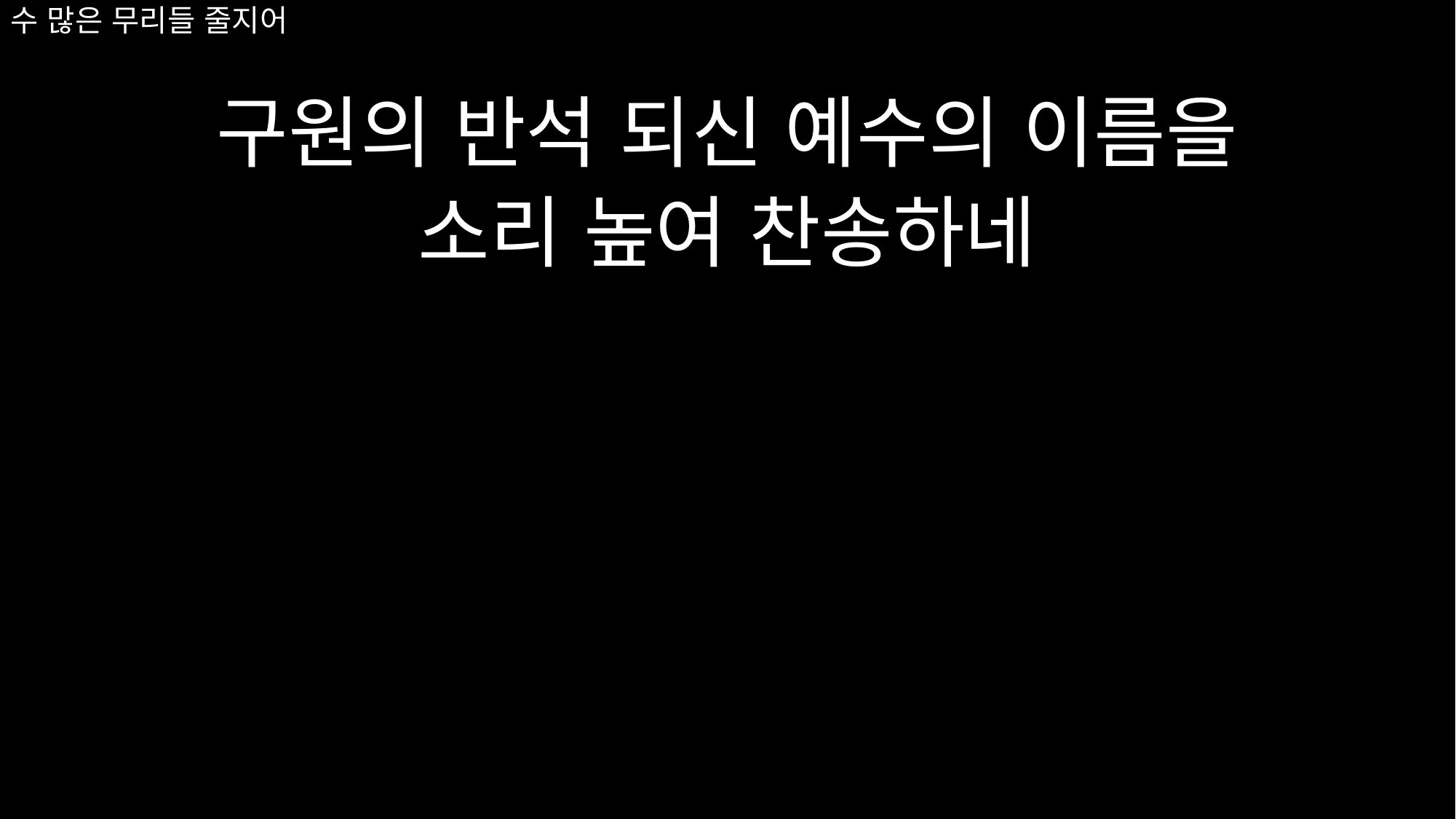

# 수 많은 무리들 줄지어
구원의 반석 되신 예수의 이름을
소리 높여 찬송하네